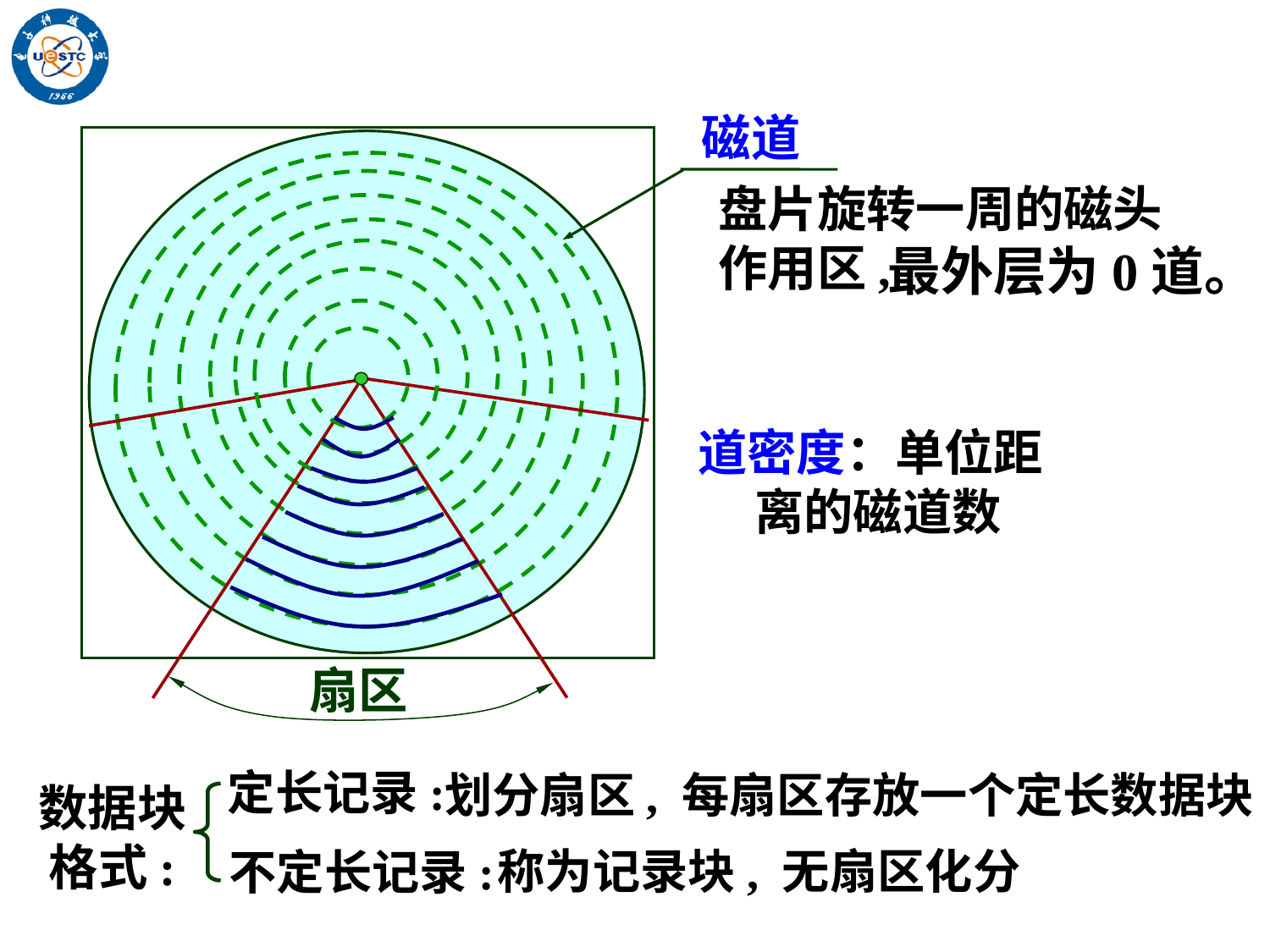

磁道

盘片旋转一周的磁头作用区,

最外层为0道。

 道密度：单位距离的磁道数

扇区
定长记录:
划分扇区, 每扇区存放一个定长数据块
数据块格式:

 称为记录块, 无扇区化分
不定长记录: